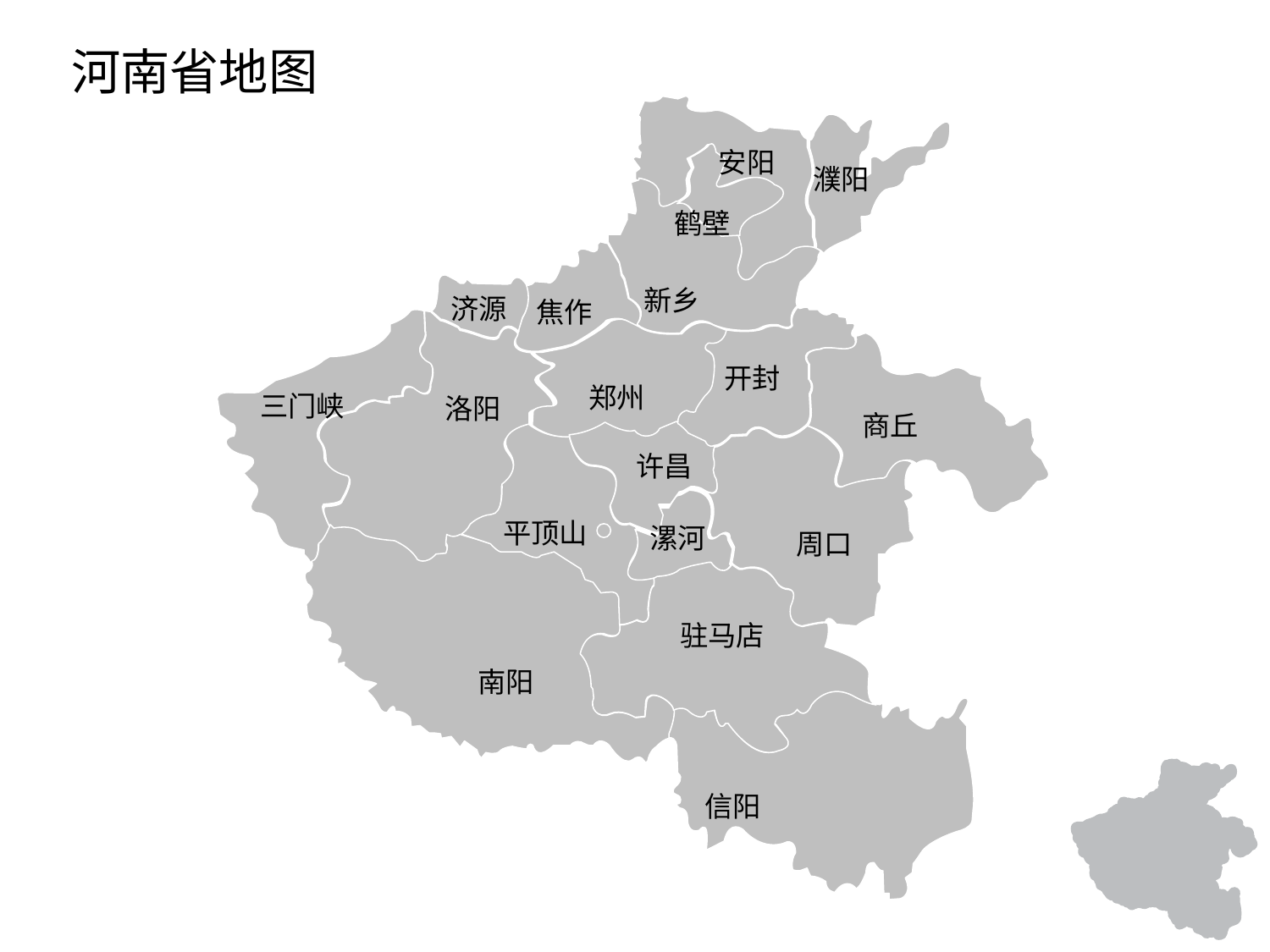

# 河南省地图

安阳
濮阳

鹤壁

新乡
济源
焦作

开封
郑州
三门峡
洛阳
商丘

许昌

平顶山
漯河

周口

驻马店
南阳

信阳